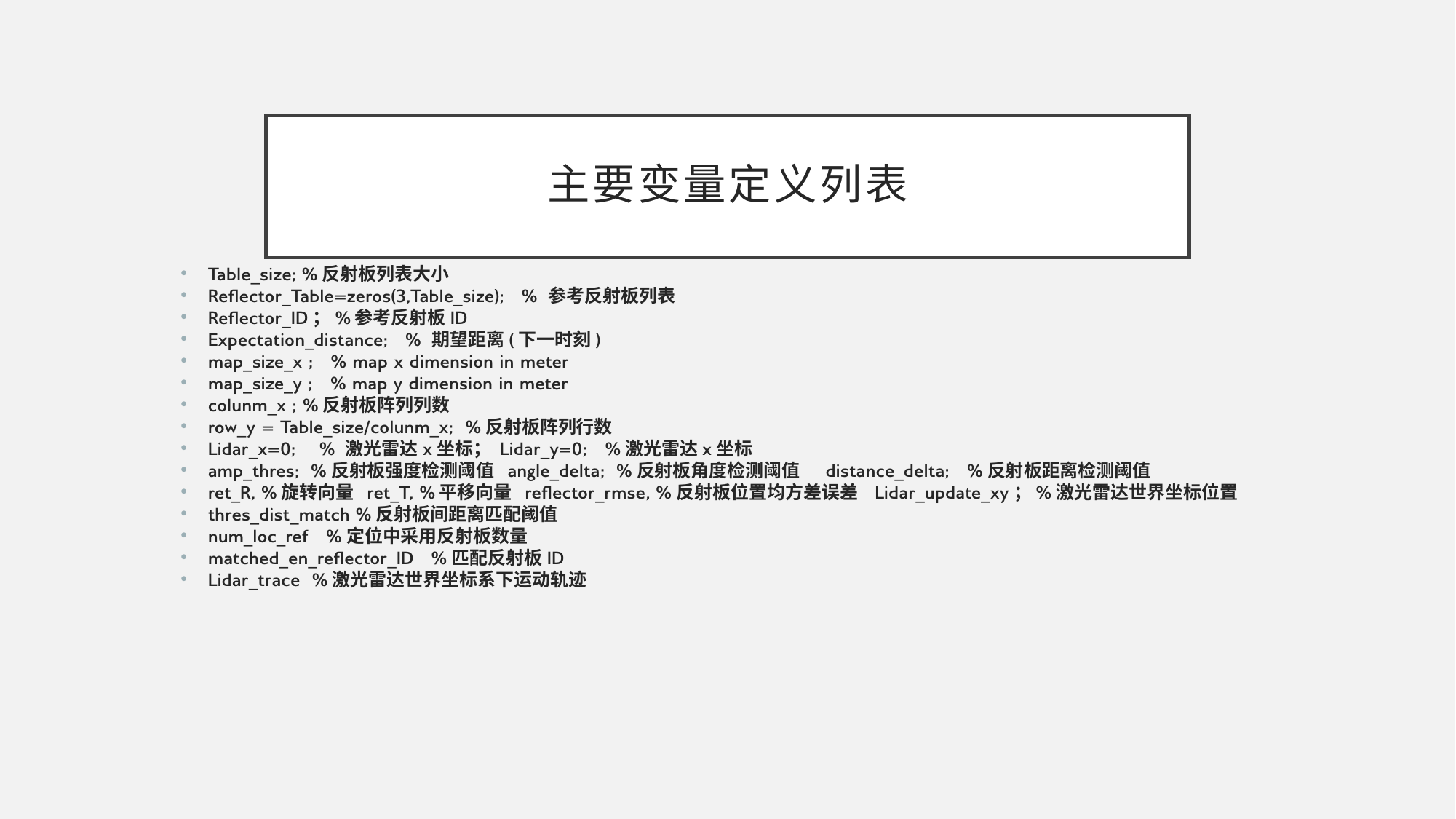

# 主要变量定义列表
Table_size; %反射板列表大小
Reflector_Table=zeros(3,Table_size);   % 参考反射板列表
Reflector_ID；%参考反射板ID
Expectation_distance;   % 期望距离(下一时刻)
map_size_x ;   % map x dimension in meter
map_size_y ;   % map y dimension in meter
colunm_x ; %反射板阵列列数
row_y = Table_size/colunm_x;  %反射板阵列行数
Lidar_x=0;    % 激光雷达x坐标； Lidar_y=0;   %激光雷达x坐标
amp_thres;  %反射板强度检测阈值  angle_delta;  %反射板角度检测阈值     distance_delta;   %反射板距离检测阈值
ret_R, %旋转向量  ret_T, %平移向量  reflector_rmse, %反射板位置均方差误差   Lidar_update_xy；%激光雷达世界坐标位置
thres_dist_match %反射板间距离匹配阈值
num_loc_ref   %定位中采用反射板数量
matched_en_reflector_ID   %匹配反射板ID
Lidar_trace  %激光雷达世界坐标系下运动轨迹